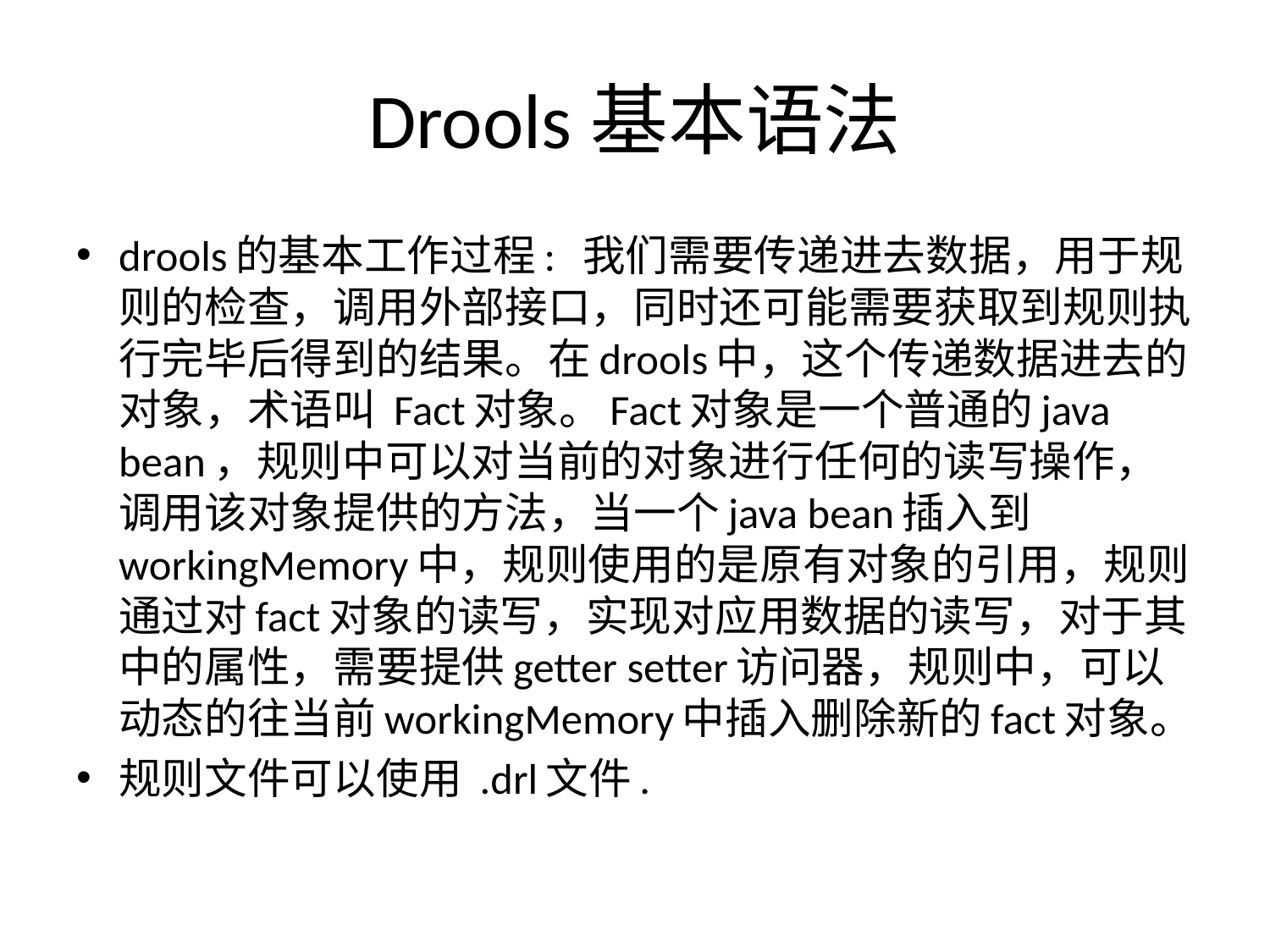

# Drools基本语法
drools的基本工作过程:  我们需要传递进去数据，用于规则的检查，调用外部接口，同时还可能需要获取到规则执行完毕后得到的结果。在drools中，这个传递数据进去的对象，术语叫 Fact对象。Fact对象是一个普通的java bean，规则中可以对当前的对象进行任何的读写操作，调用该对象提供的方法，当一个java bean插入到workingMemory中，规则使用的是原有对象的引用，规则通过对fact对象的读写，实现对应用数据的读写，对于其中的属性，需要提供getter setter访问器，规则中，可以动态的往当前workingMemory中插入删除新的fact对象。
规则文件可以使用 .drl文件.